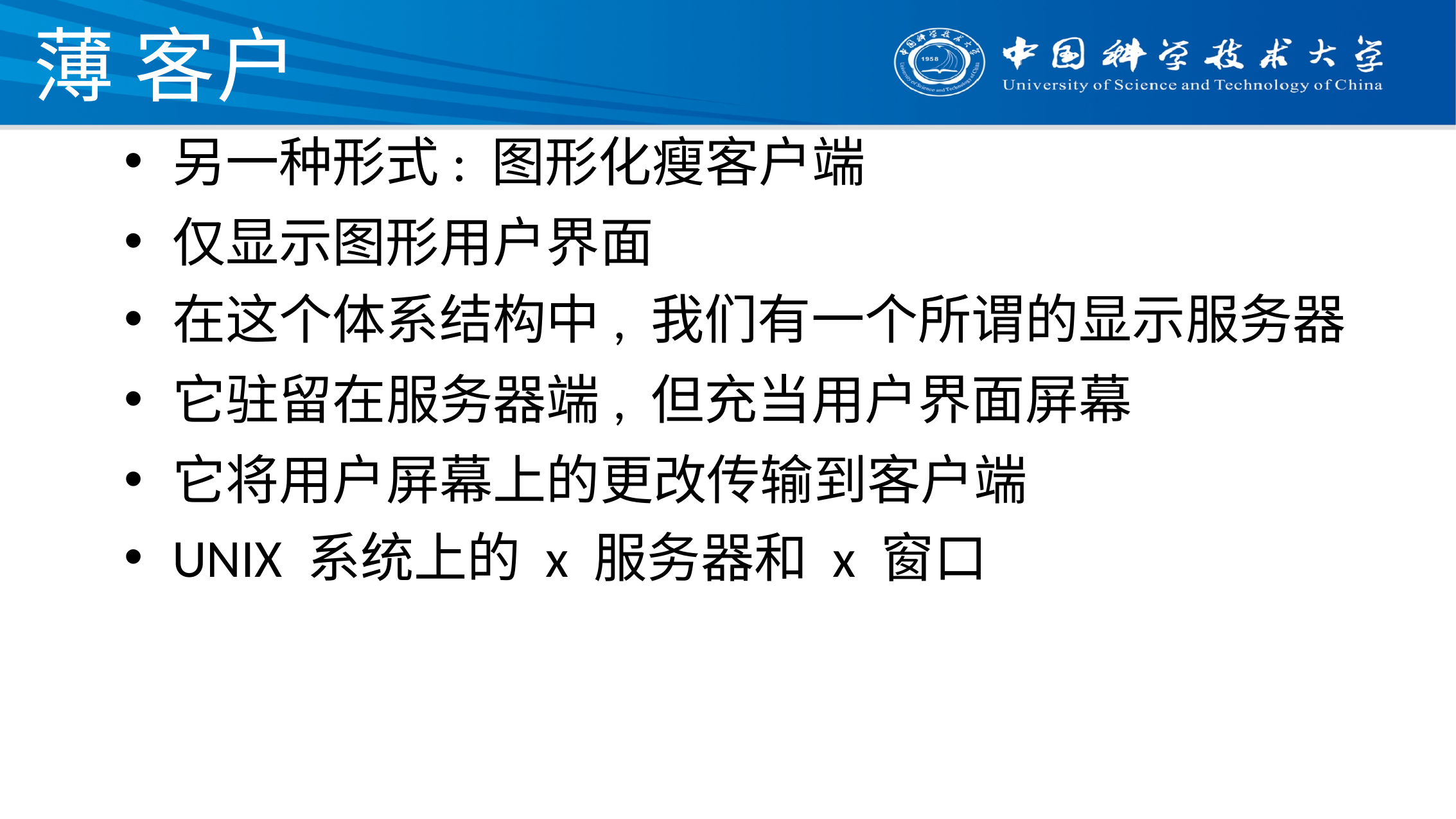

# 薄 客户
另一种形式: 图形化瘦客户端
仅显示图形用户界面
在这个体系结构中, 我们有一个所谓的显示服务器
它驻留在服务器端, 但充当用户界面屏幕
它将用户屏幕上的更改传输到客户端
UNIX 系统上的 x 服务器和 x 窗口